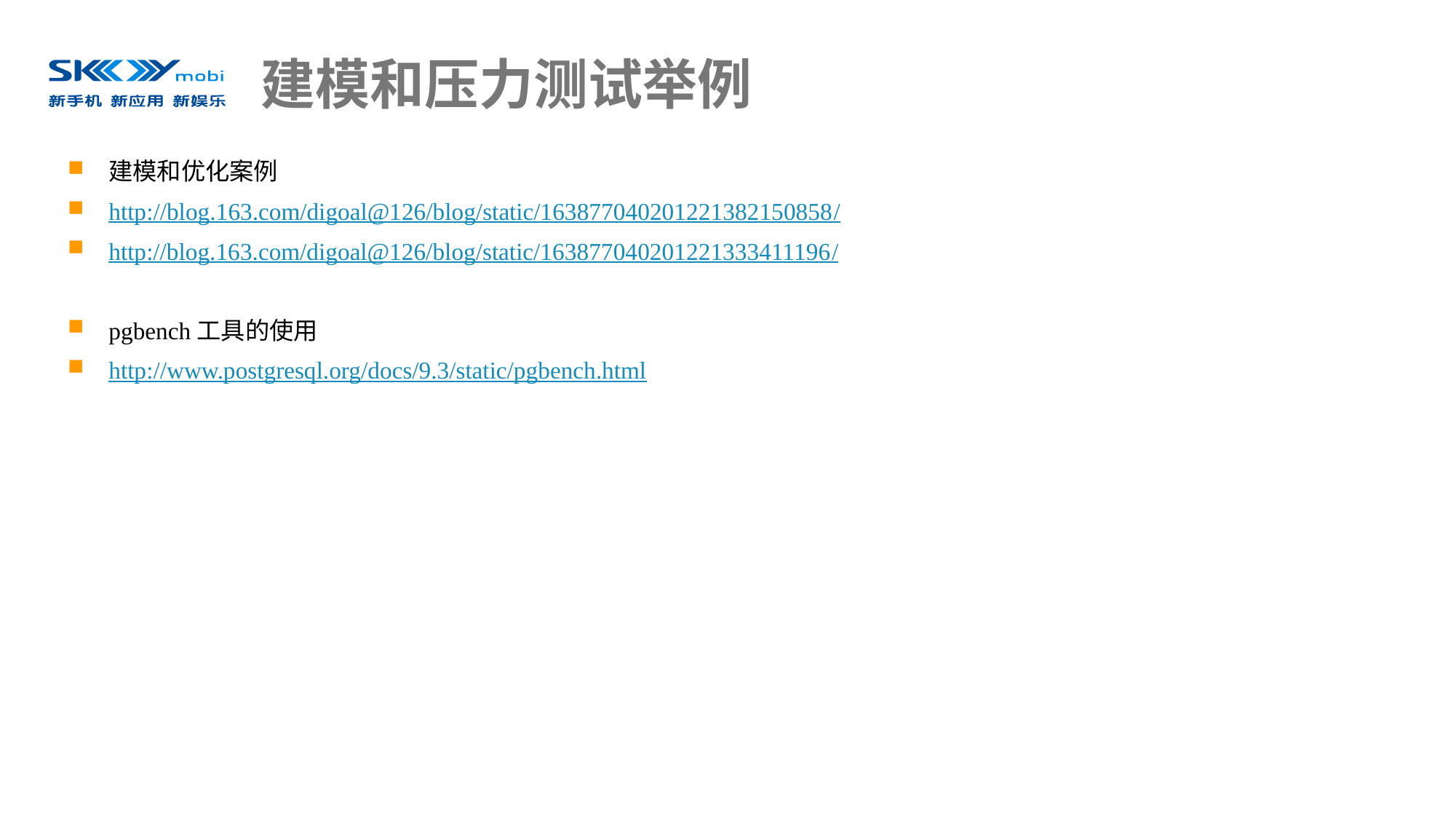

# 建模和压力测试举例
建模和优化案例
http://blog.163.com/digoal@126/blog/static/163877040201221382150858/
http://blog.163.com/digoal@126/blog/static/163877040201221333411196/

pgbench工具的使用
http://www.postgresql.org/docs/9.3/static/pgbench.html